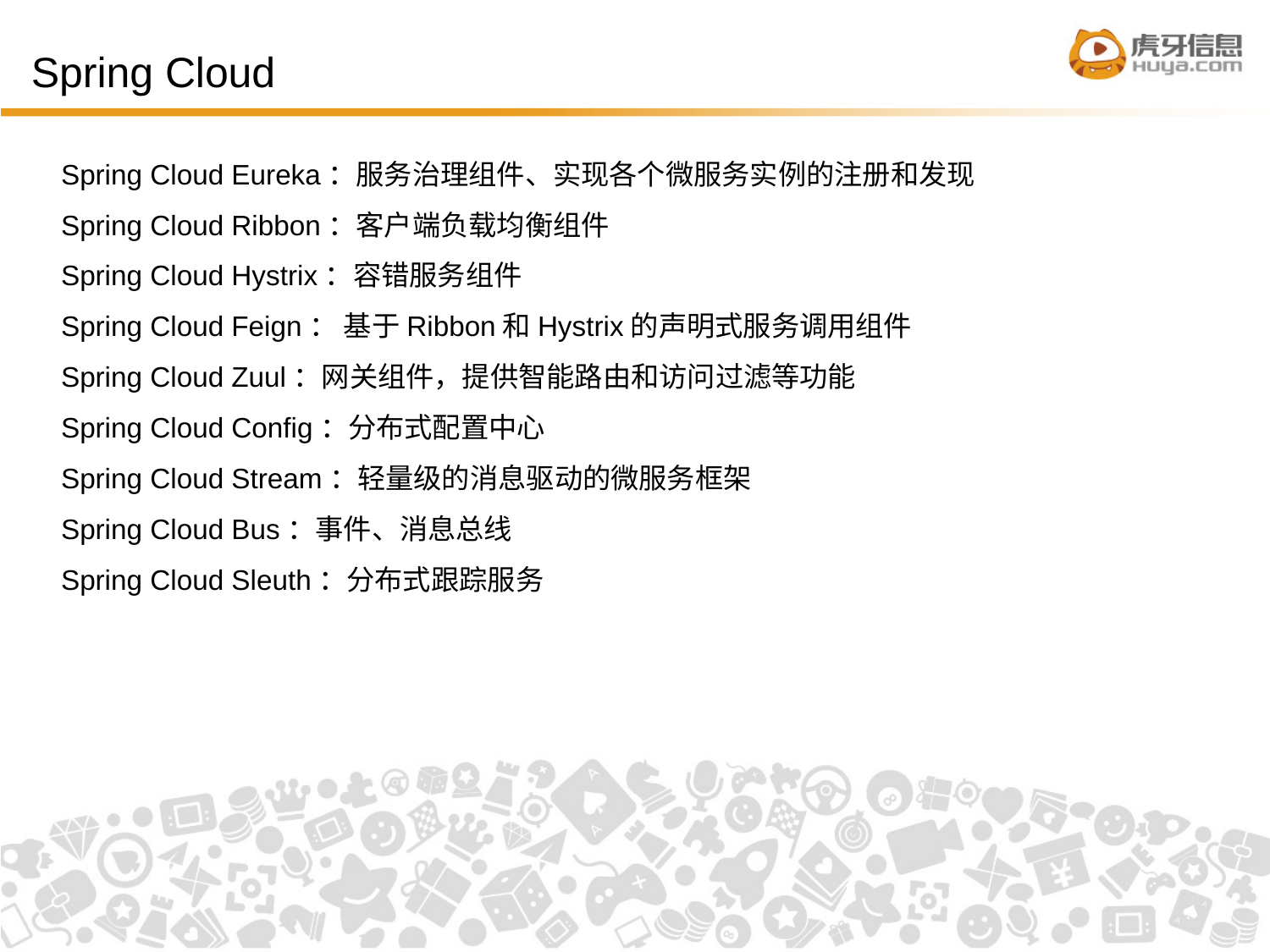

Spring Cloud
Spring Cloud Eureka：服务治理组件、实现各个微服务实例的注册和发现
Spring Cloud Ribbon：客户端负载均衡组件
Spring Cloud Hystrix：容错服务组件
Spring Cloud Feign： 基于Ribbon和Hystrix的声明式服务调用组件
Spring Cloud Zuul：网关组件，提供智能路由和访问过滤等功能
Spring Cloud Config：分布式配置中心
Spring Cloud Stream：轻量级的消息驱动的微服务框架
Spring Cloud Bus：事件、消息总线
Spring Cloud Sleuth：分布式跟踪服务